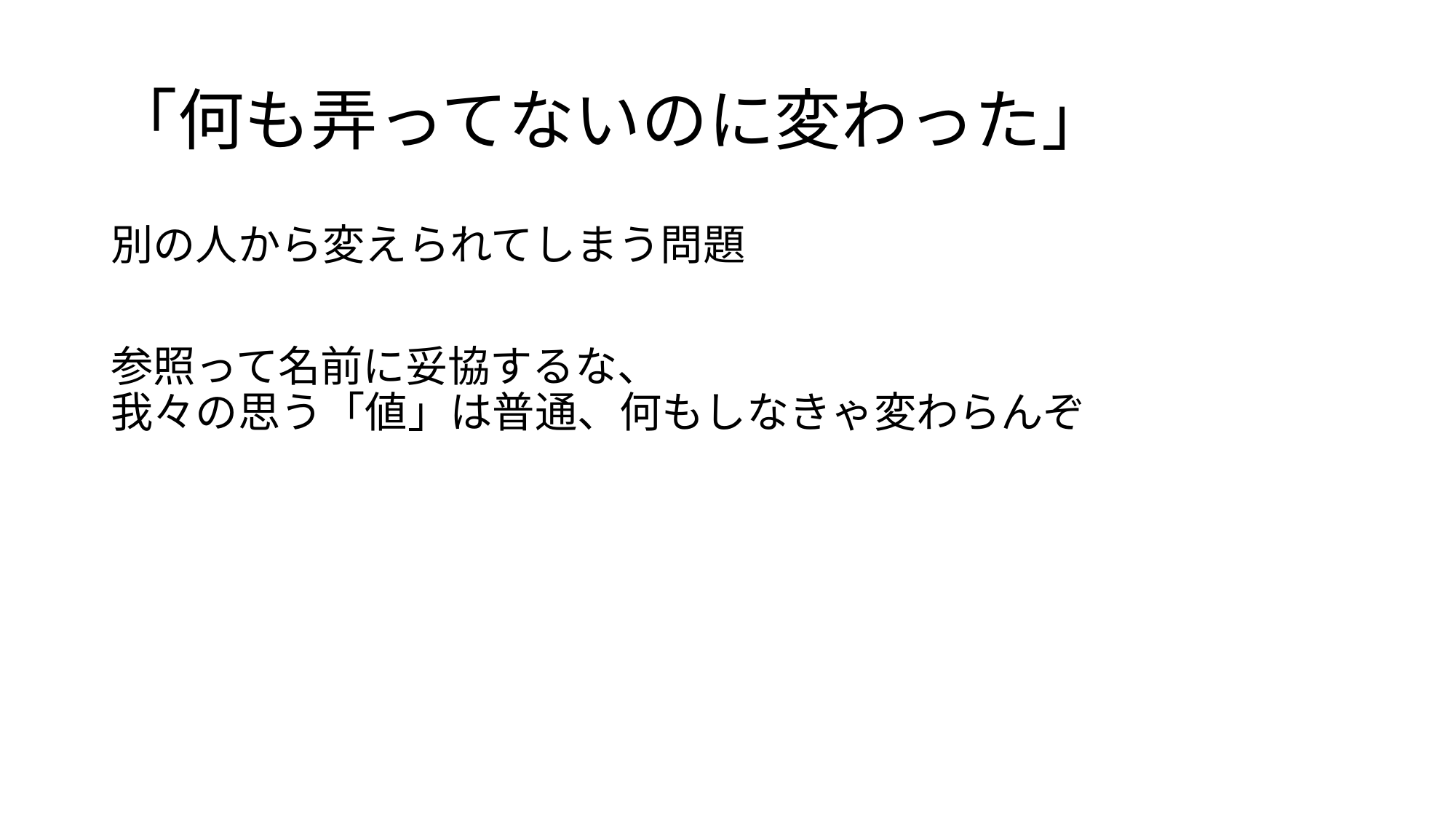

# 「何も弄ってないのに変わった」
別の人から変えられてしまう問題

参照って名前に妥協するな、
我々の思う「値」は普通、何もしなきゃ変わらんぞ